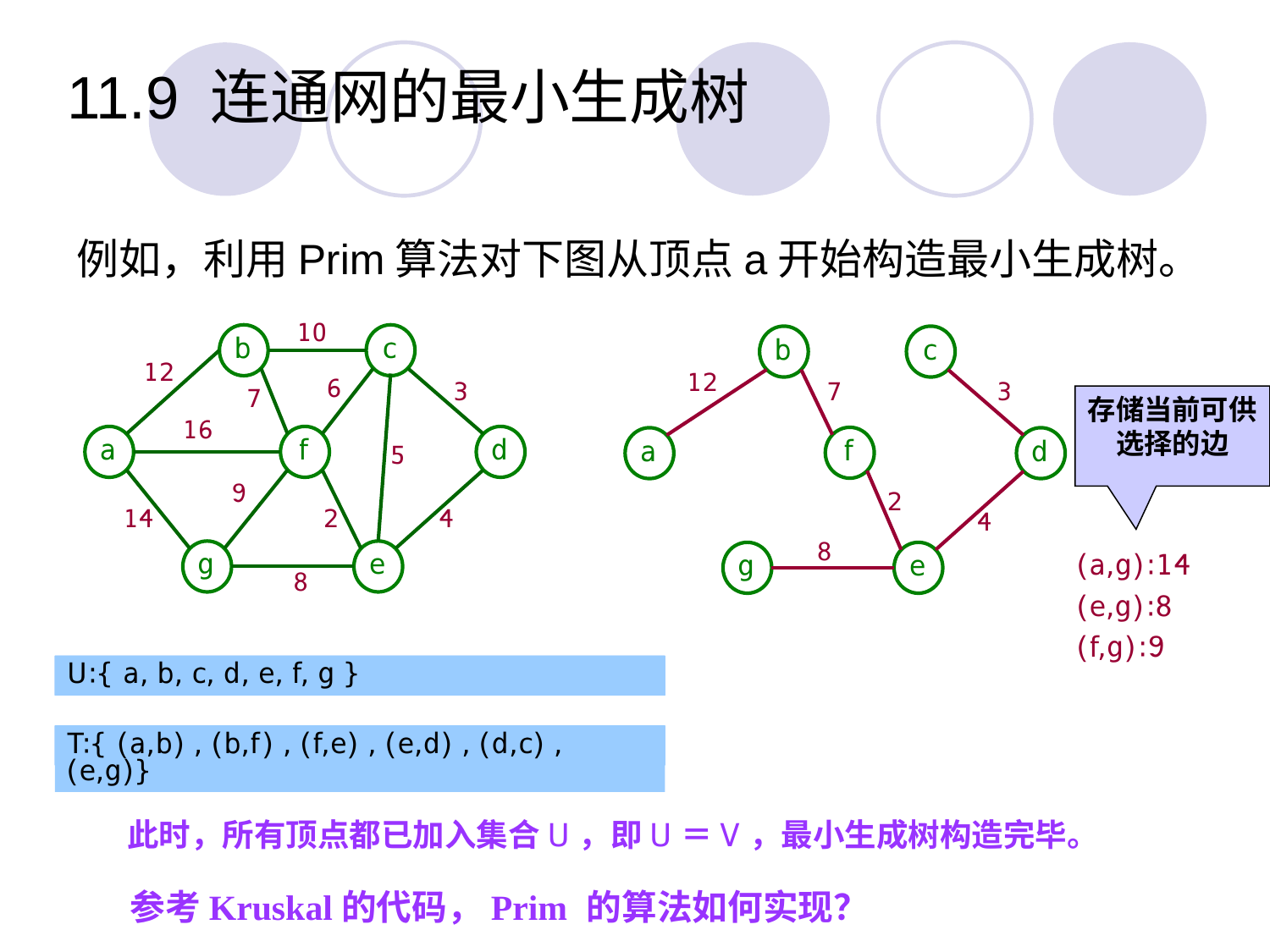

62
11.9 连通网的最小生成树

例如，利用Prim算法对下图从顶点a开始构造最小生成树。
10
b
c
12
6
3
7
16
a
f
d
5
9
14
2
4
g
e
8
b
c
12
7
3
存储当前可供选择的边
f
a
d
2
4
8
g
e
(a,b):12
(a,f):16
(a,g):14
(a,f):16
(a,g):14
(b,c):10
(b,f):7
(a,g):14
(b,c):10
(f,c):6
(f,e):2
(f,g):9
(a,g):14
(b,c):10
(e,c):5
(e,d):4
(e,g):8
(f,c):6
(f,g):9
(a,g):14
(e,g):8
(f,g):9
(b,c):10
(d,c):3
(e,c):5
(f,c):6
(a,g):14
(e,g):8
(f,g):9

U:{a}
U:{ a, b }
U:{ a, b, f }
U:{ a, b, d, e, f }
U:{ a, b, c, d, e, f, g }
U:{ a, b, e, f }
U:{ a, b, c, d, e, f }
T:{}
T:{ (a,b) }
T:{ (a,b) , (b,f) }
T:{ (a,b) , (b,f) , (f,e) , (e,d) }
T:{ (a,b) , (b,f) , (f,e) , (e,d) , (d,c) , (e,g)}
T:{ (a,b) , (b,f) , (f,e) }
T:{ (a,b) , (b,f) , (f,e) , (e,d) , (d,c) }
此时，所有顶点都已加入集合U，即U＝V，最小生成树构造完毕。
参考Kruskal的代码，Prim 的算法如何实现？